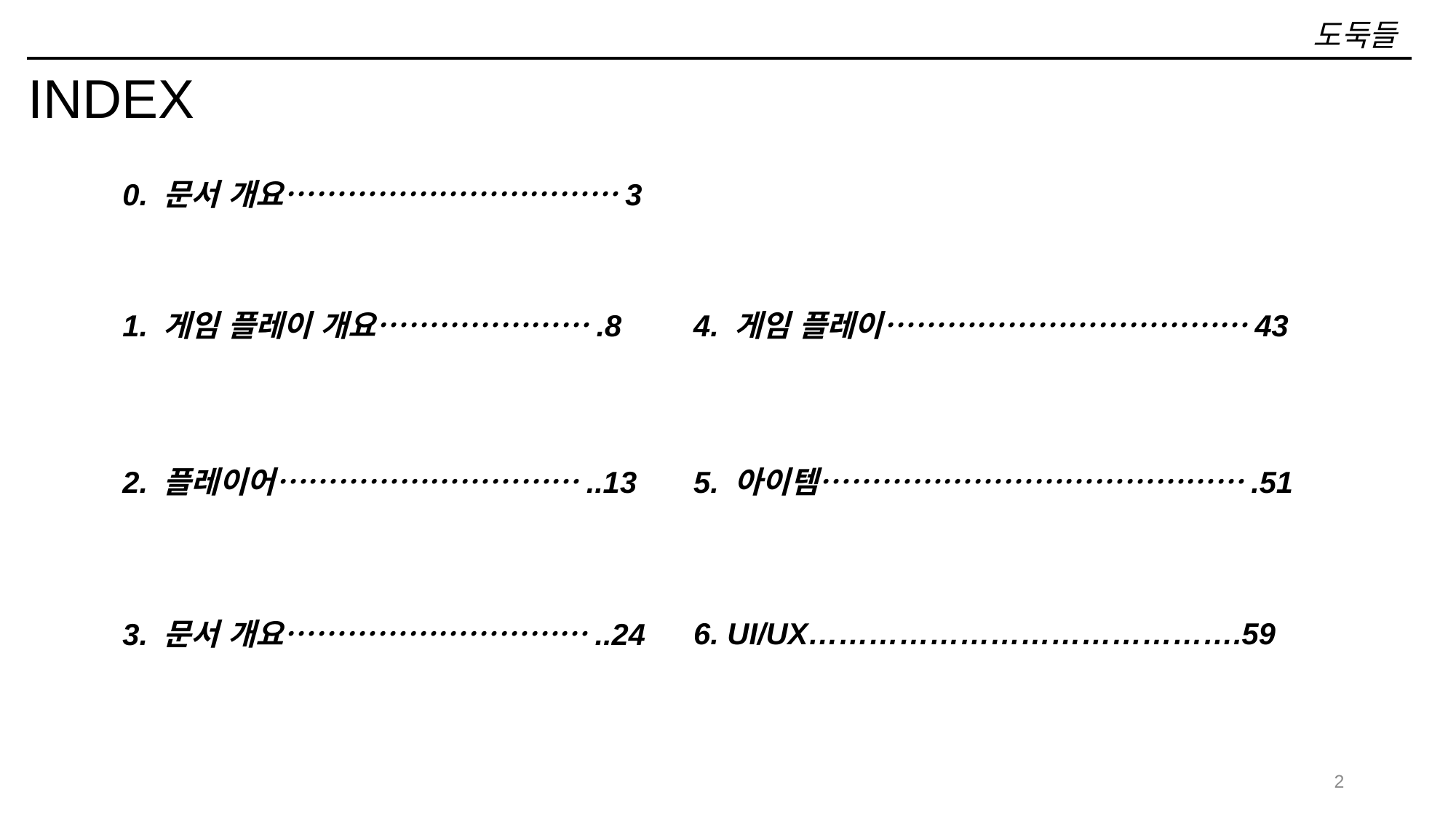

# 도둑들
INDEX
0. 문서 개요……………………………3
1. 게임 플레이 개요………………….8
4. 게임 플레이………………………………43
2. 플레이어…………………………..13
5. 아이템…………………………………….51
6. UI/UX…………………………………….59
3. 문서 개요…………………………..24
2